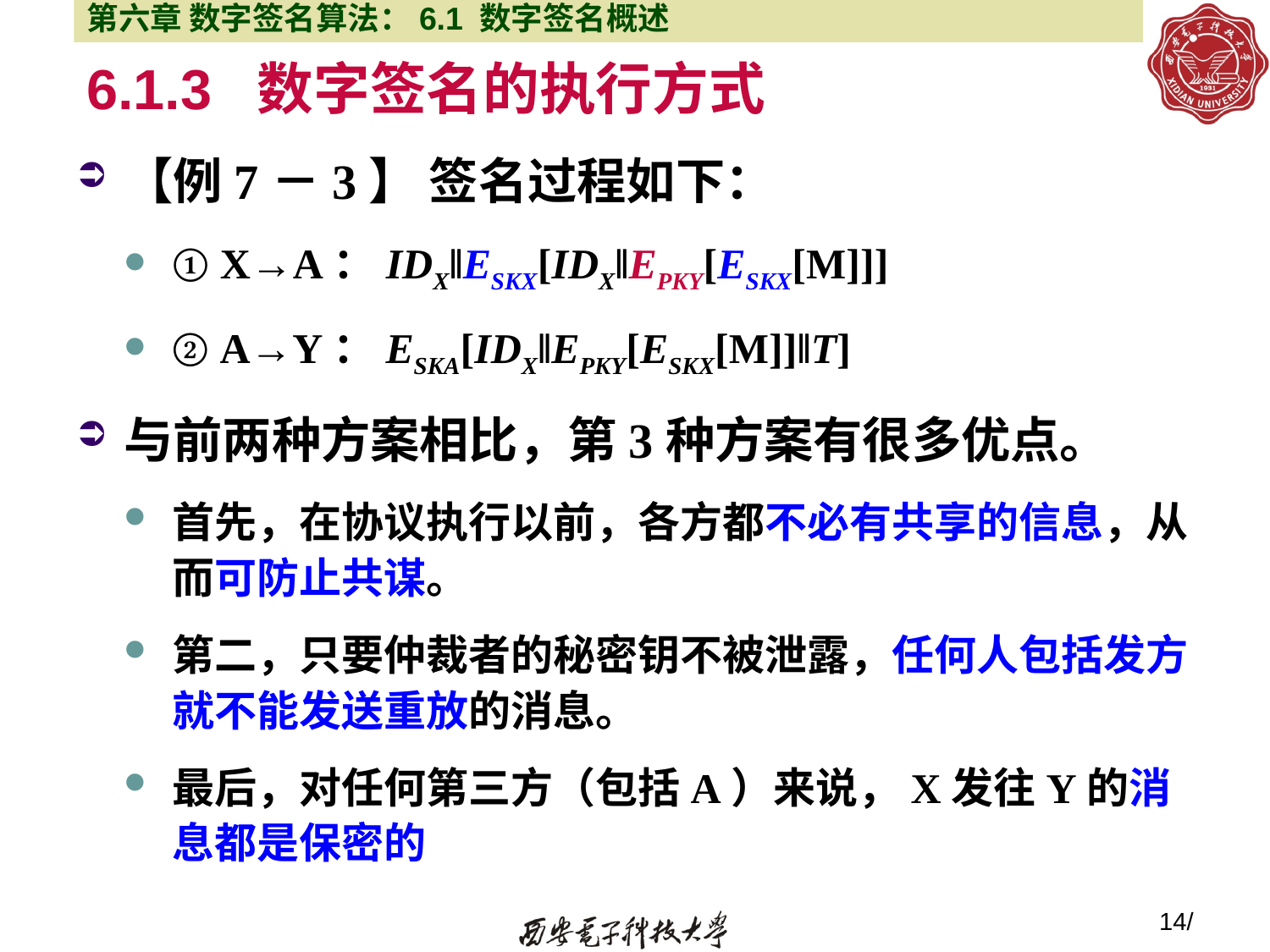

第六章 数字签名算法：6.1 数字签名概述
# 6.1.3  数字签名的执行方式
【例7－3】 签名过程如下：
① X→A：IDX‖ESKX[IDX‖EPKY[ESKX[M]]]
② A→Y：ESKA[IDX‖EPKY[ESKX[M]]‖T]
与前两种方案相比，第3种方案有很多优点。
首先，在协议执行以前，各方都不必有共享的信息，从而可防止共谋。
第二，只要仲裁者的秘密钥不被泄露，任何人包括发方就不能发送重放的消息。
最后，对任何第三方（包括A）来说，X发往Y的消息都是保密的

14/